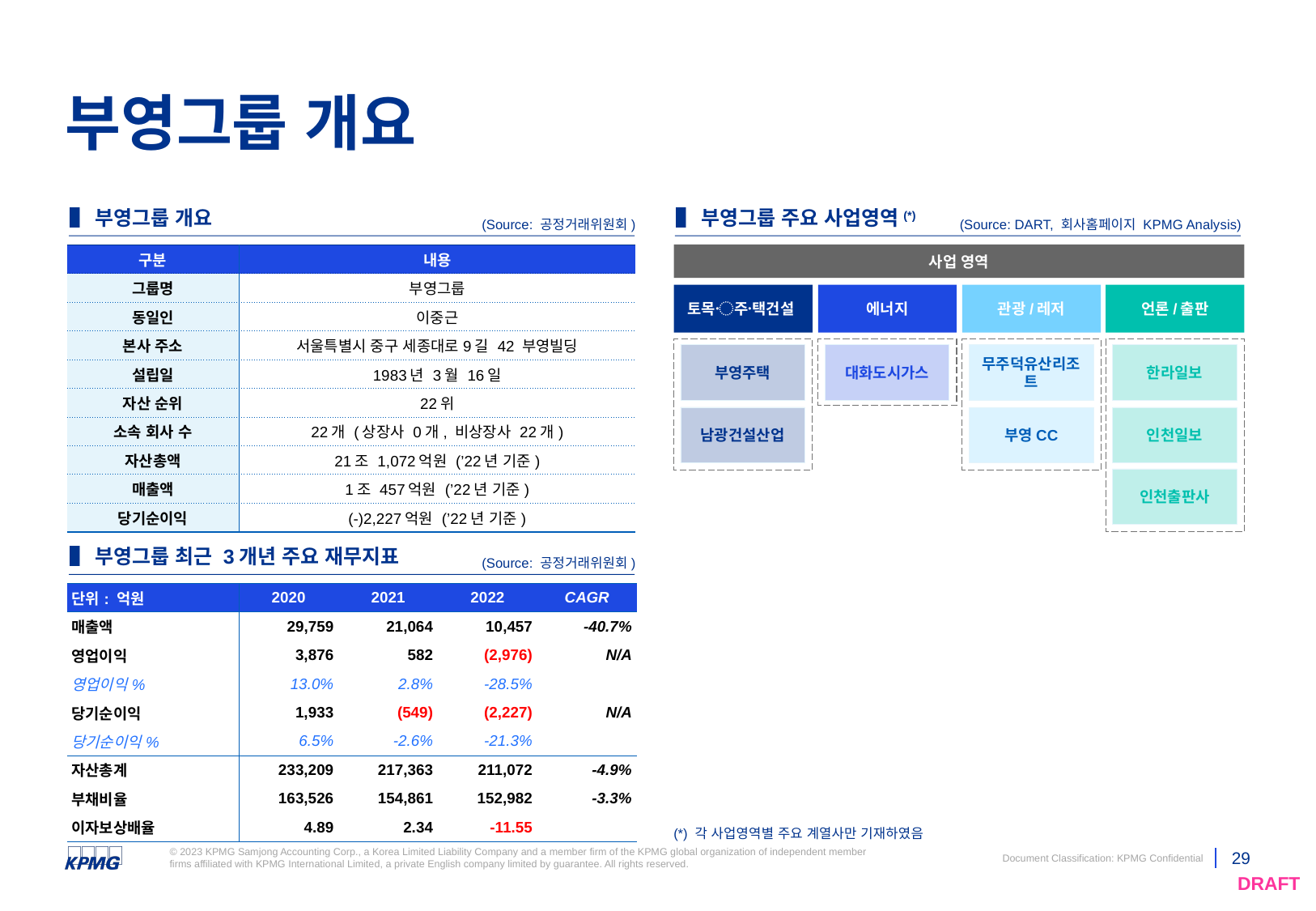

# 부영그룹 개요
▌부영그룹 개요

▌부영그룹 주요 사업영역(*)

(Source: 공정거래위원회)
(Source: DART, 회사홈페이지 KPMG Analysis)
사업 영역
| 구분 | 내용 |
| --- | --- |
| 그룹명 | 부영그룹 |
| 동일인 | 이중근 |
| 본사 주소 | 서울특별시 중구 세종대로9길 42 부영빌딩 |
| 설립일 | 1983년 3월 16일 |
| 자산 순위 | 22위 |
| 소속 회사 수 | 22개 (상장사 0개, 비상장사 22개) |
| 자산총액 | 21조 1,072억원 (’22년 기준) |
| 매출액 | 1조 457억원 (’22년 기준) |
| 당기순이익 | (-)2,227억원 (’22년 기준) |
토목〮주택〮건설
에너지
관광/레저
언론/출판

부영주택
대화도시가스
무주덕유산리조트
한라일보
남광건설산업
부영CC
인천일보
인천출판사
▌부영그룹 최근 3개년 주요 재무지표

(Source: 공정거래위원회)
| 단위: 억원 | 2020 | 2021 | 2022 | CAGR |
| --- | --- | --- | --- | --- |
| 매출액 | 29,759 | 21,064 | 10,457 | -40.7% |
| 영업이익 | 3,876 | 582 | (2,976) | N/A |
| 영업이익% | 13.0% | 2.8% | -28.5% |  |
| 당기순이익 | 1,933 | (549) | (2,227) | N/A |
| 당기순이익% | 6.5% | -2.6% | -21.3% |  |
| 자산총계 | 233,209 | 217,363 | 211,072 | -4.9% |
| 부채비율 | 163,526 | 154,861 | 152,982 | -3.3% |
| 이자보상배율 | 4.89 | 2.34 | -11.55 |  |
(*) 각 사업영역별 주요 계열사만 기재하였음

학생 진로 상담/지원,
기업 임직원 EAP(*)
영유아
초등학생/중학생
/고등학생
대학생
성인
근로자